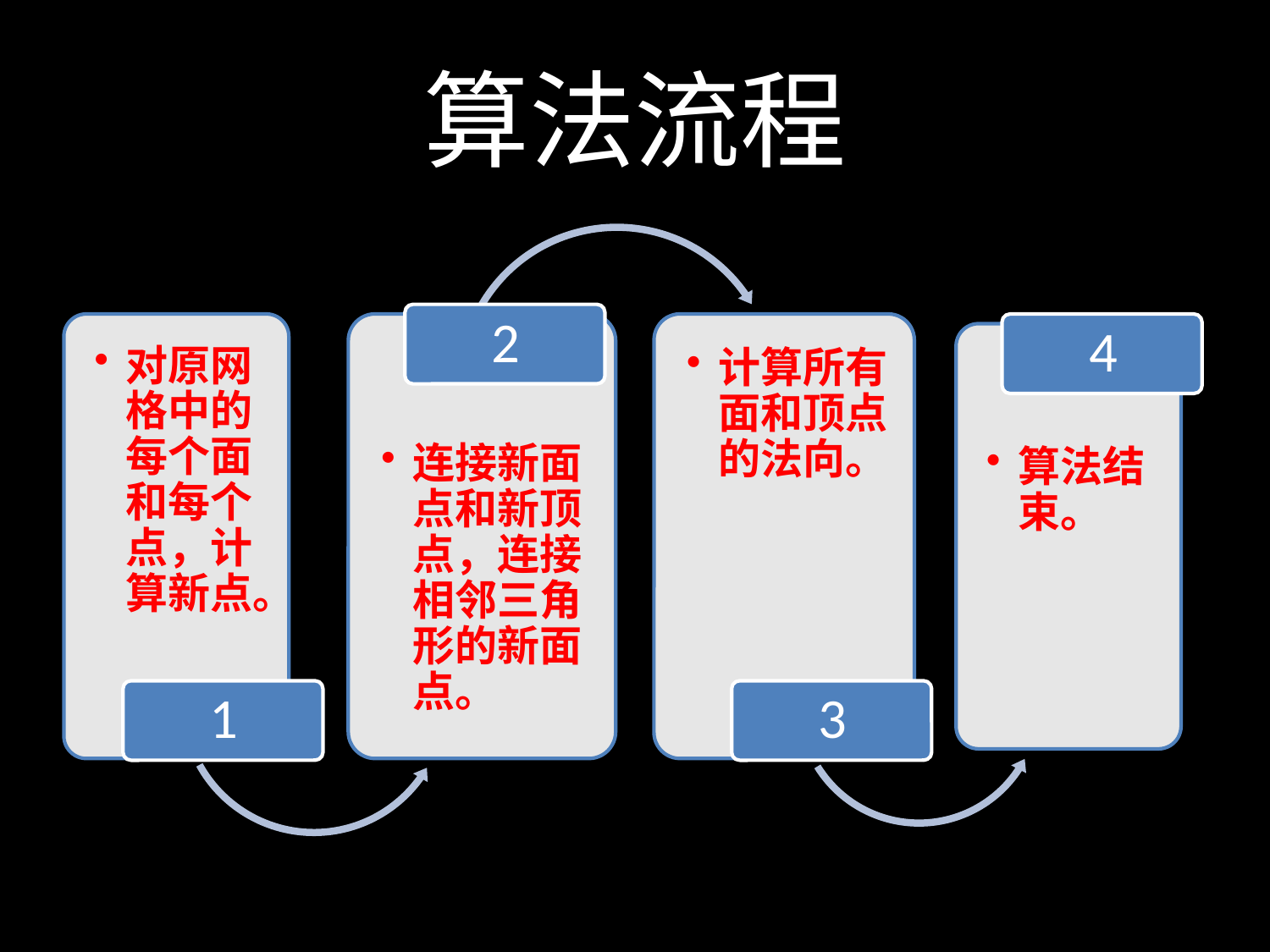

# 算法流程
对原网格中的每个面和每个点，计算新点。
1
连接新面点和新顶点，连接相邻三角形的新面点。
2
计算所有面和顶点的法向。
3
算法结束。
4